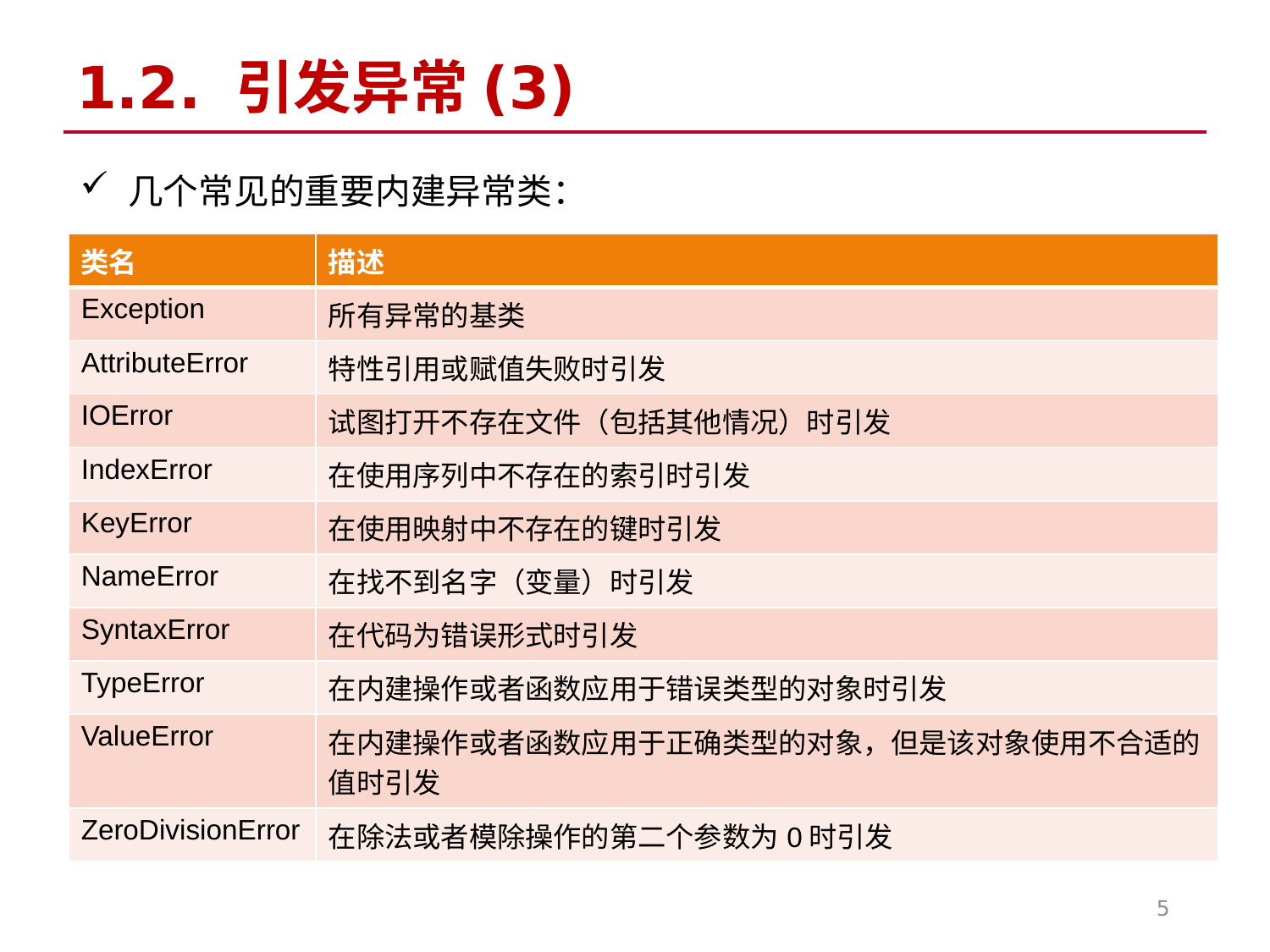

# 1.2. 引发异常(3)
几个常见的重要内建异常类：
| 类名 | 描述 |
| --- | --- |
| Exception | 所有异常的基类 |
| AttributeError | 特性引用或赋值失败时引发 |
| IOError | 试图打开不存在文件（包括其他情况）时引发 |
| IndexError | 在使用序列中不存在的索引时引发 |
| KeyError | 在使用映射中不存在的键时引发 |
| NameError | 在找不到名字（变量）时引发 |
| SyntaxError | 在代码为错误形式时引发 |
| TypeError | 在内建操作或者函数应用于错误类型的对象时引发 |
| ValueError | 在内建操作或者函数应用于正确类型的对象，但是该对象使用不合适的值时引发 |
| ZeroDivisionError | 在除法或者模除操作的第二个参数为0时引发 |
5